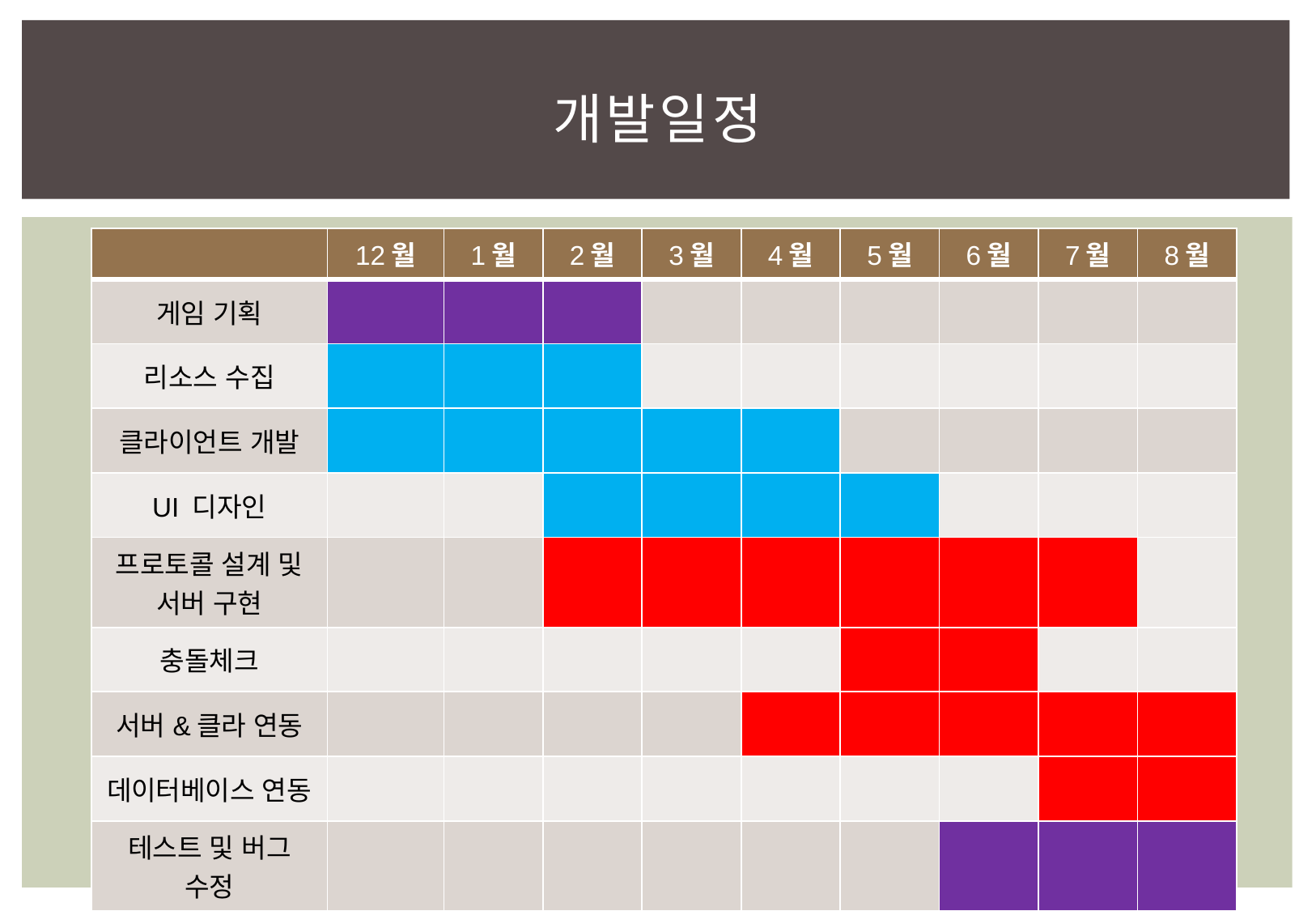

# 개발일정
|  | 12월 | 1월 | 2월 | 3월 | 4월 | 5월 | 6월 | 7월 | 8월 |
| --- | --- | --- | --- | --- | --- | --- | --- | --- | --- |
| 게임 기획 |  |  |  |  |  |  |  |  |  |
| 리소스 수집 |  |  |  |  |  |  |  |  |  |
| 클라이언트 개발 |  |  |  |  |  |  |  |  |  |
| UI 디자인 |  |  |  |  |  |  |  |  |  |
| 프로토콜 설계 및 서버 구현 |  |  |  |  |  |  |  |  |  |
| 충돌체크 |  |  |  |  |  |  |  |  |  |
| 서버&클라 연동 |  |  |  |  |  |  |  |  |  |
| 데이터베이스 연동 |  |  |  |  |  |  |  |  |  |
| 테스트 및 버그 수정 |  |  |  |  |  |  |  |  |  |
17